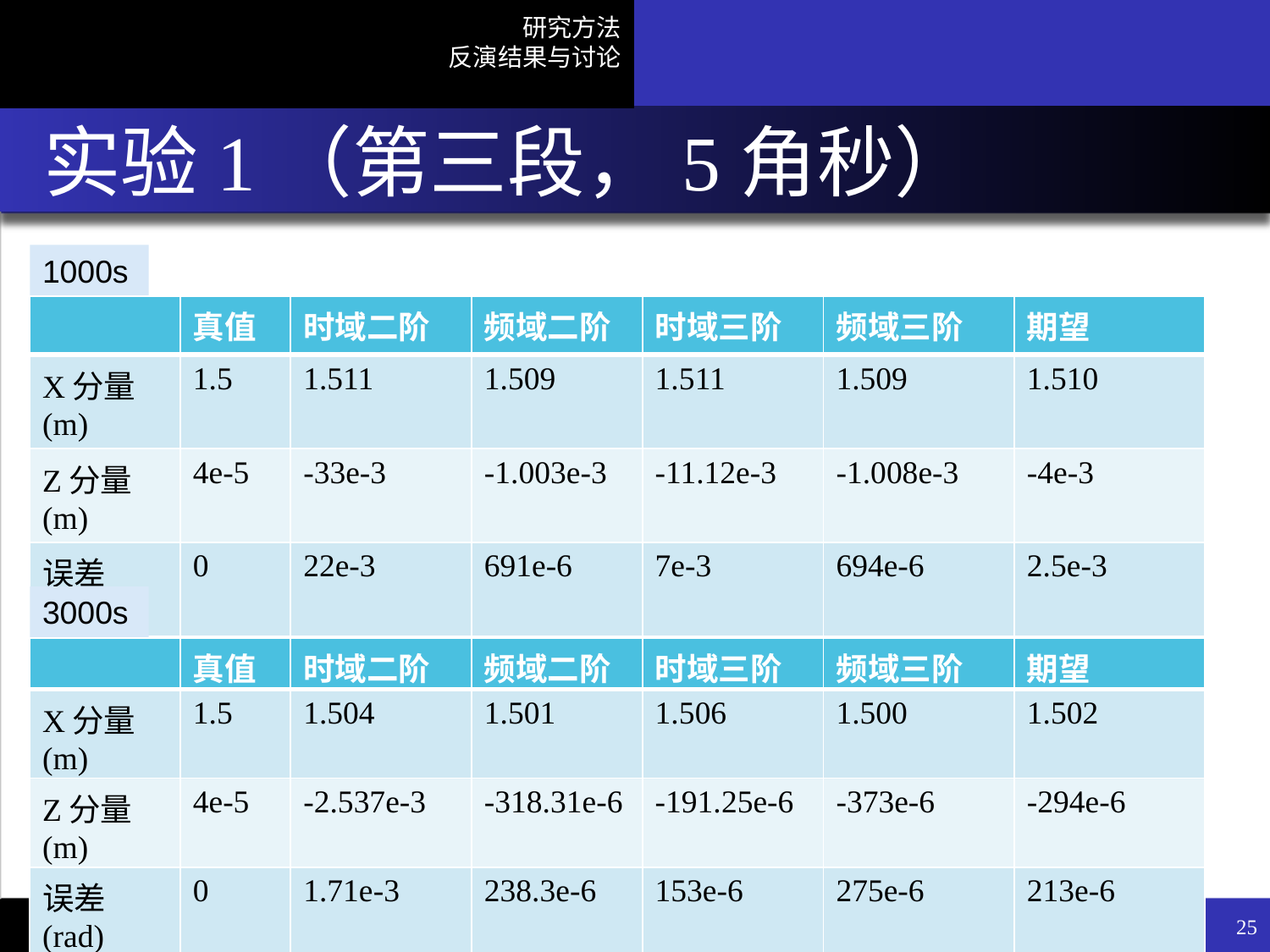

# 实验1（第三段，5角秒）
1000s
|  | 真值 | 时域二阶 | 频域二阶 | 时域三阶 | 频域三阶 | 期望 |
| --- | --- | --- | --- | --- | --- | --- |
| X分量(m) | 1.5 | 1.511 | 1.509 | 1.511 | 1.509 | 1.510 |
| Z分量(m) | 4e-5 | -33e-3 | -1.003e-3 | -11.12e-3 | -1.008e-3 | -4e-3 |
| 误差(rad) | 0 | 22e-3 | 691e-6 | 7e-3 | 694e-6 | 2.5e-3 |
3000s
|  | 真值 | 时域二阶 | 频域二阶 | 时域三阶 | 频域三阶 | 期望 |
| --- | --- | --- | --- | --- | --- | --- |
| X分量(m) | 1.5 | 1.504 | 1.501 | 1.506 | 1.500 | 1.502 |
| Z分量(m) | 4e-5 | -2.537e-3 | -318.31e-6 | -191.25e-6 | -373e-6 | -294e-6 |
| 误差(rad) | 0 | 1.71e-3 | 238.3e-6 | 153e-6 | 275e-6 | 213e-6 |
低低卫卫跟踪重力卫星相位中心矢量反演
25